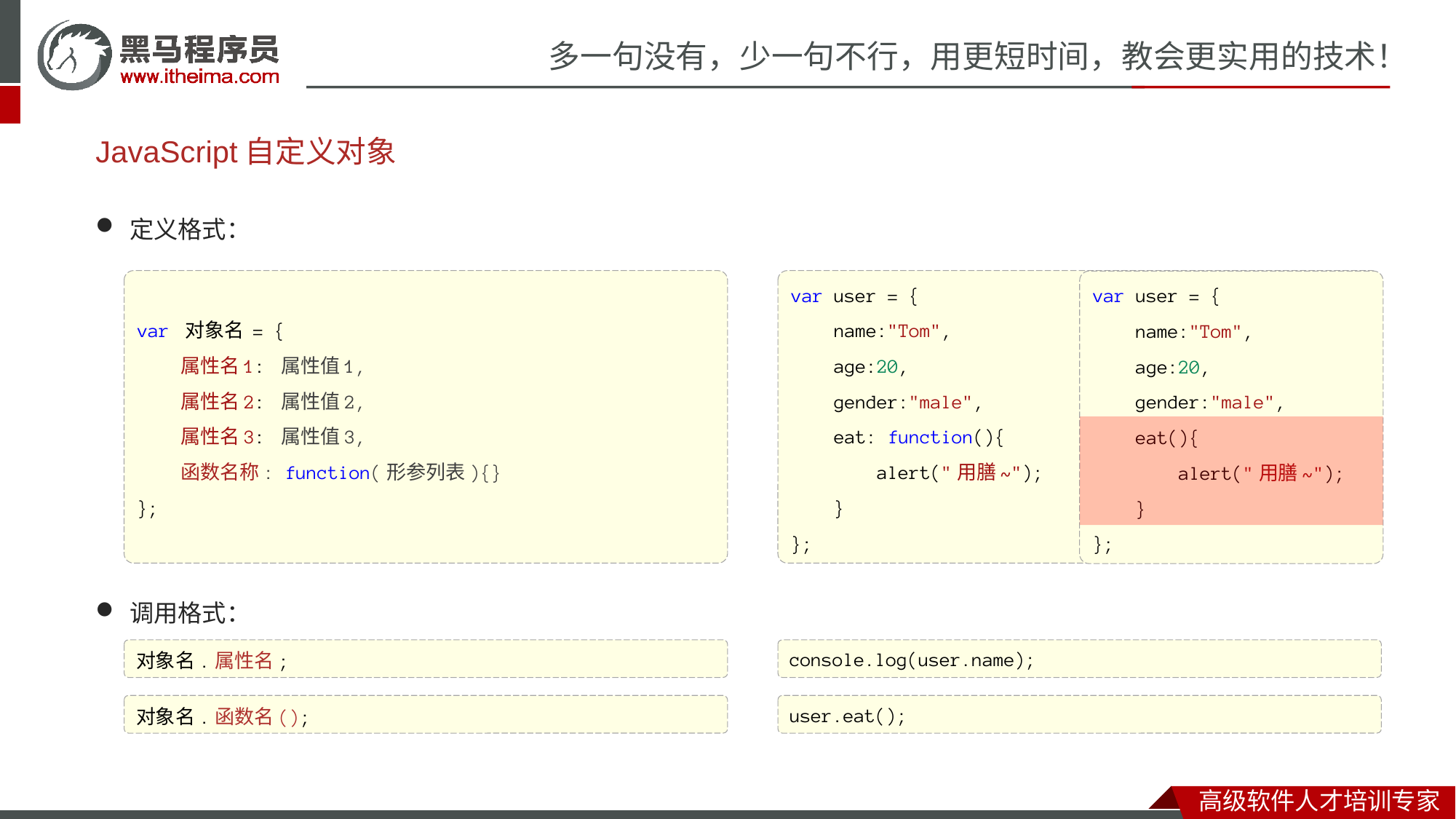

# JavaScript自定义对象
定义格式：
var 对象名 = {
属性名1: 属性值1,
属性名2: 属性值2,
属性名3: 属性值3,
函数名称: function(形参列表){}
};
var user = {
    name:"Tom",
    age:20,
    gender:"male",
    eat: function(){
        alert("用膳~");
    }
};
var user = {
    name:"Tom",
    age:20,
    gender:"male",
    eat(){
        alert("用膳~");
    }
};

调用格式：
对象名.属性名;
console.log(user.name);
user.eat();
对象名.函数名();